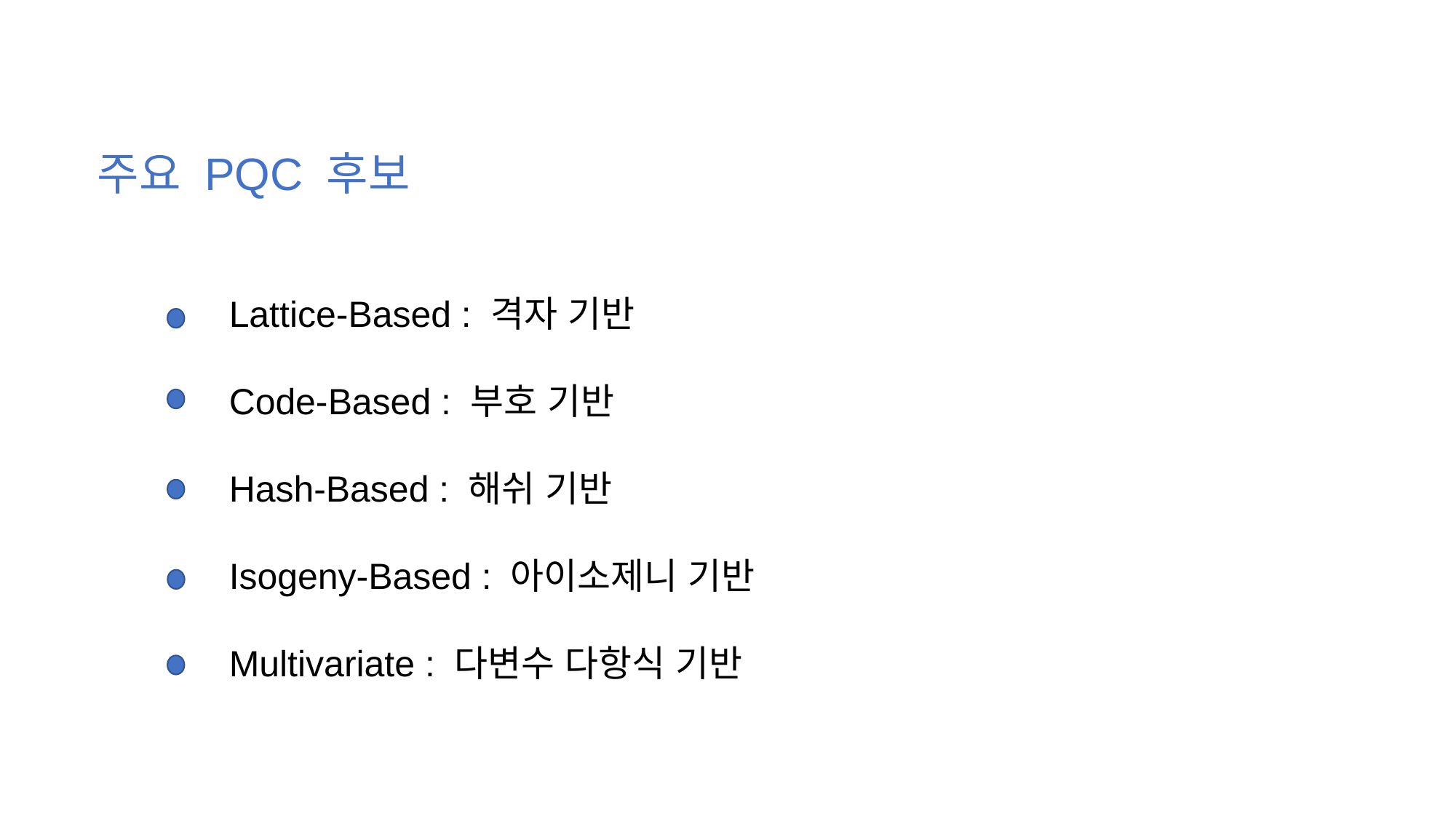

주요 PQC 후보
Lattice-Based : 격자 기반

Code-Based : 부호 기반

Hash-Based : 해쉬 기반

Isogeny-Based : 아이소제니 기반

Multivariate : 다변수 다항식 기반